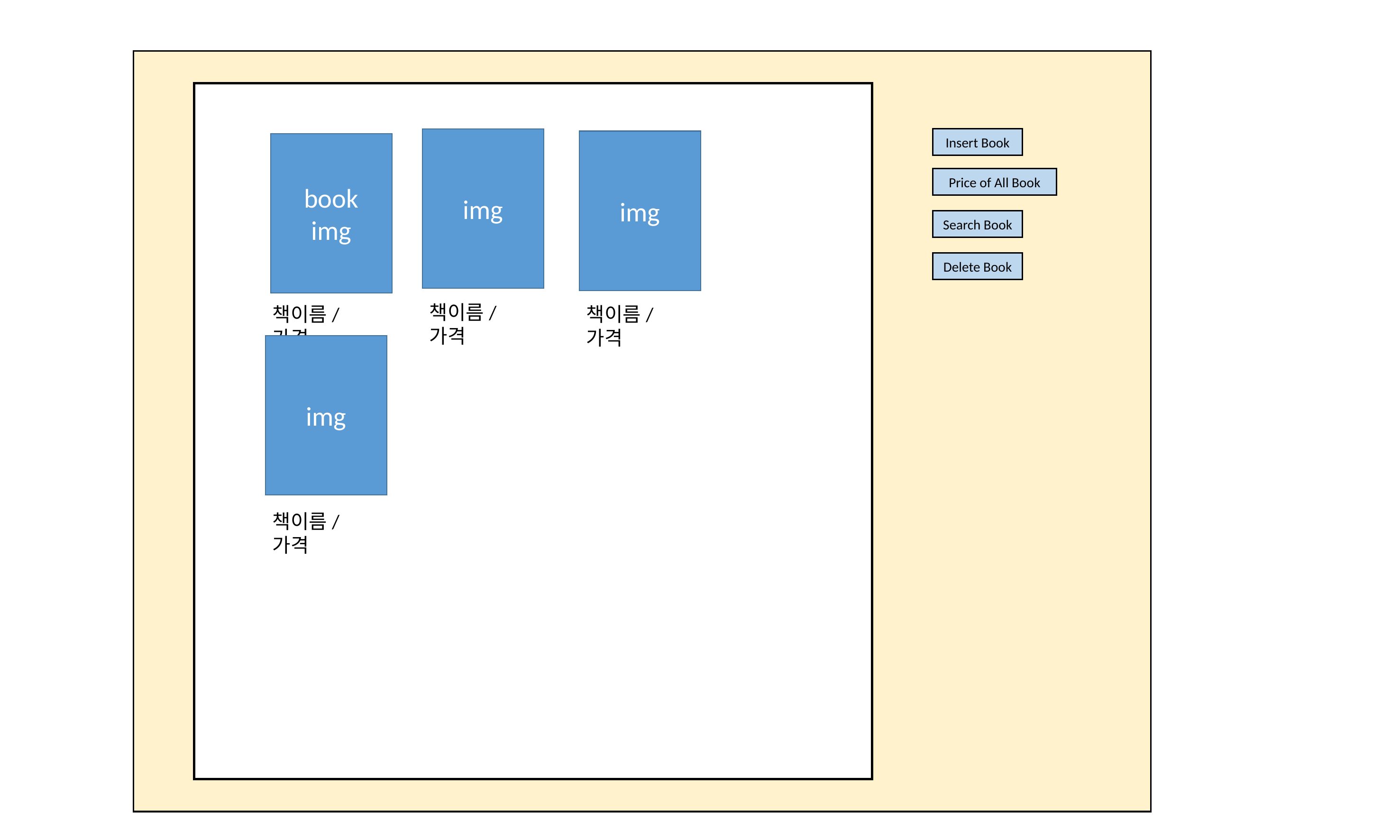

img
Insert Book
img
book
img
Price of All Book
Search Book
Delete Book
책이름/가격
책이름/가격
책이름/가격
img
책이름/가격